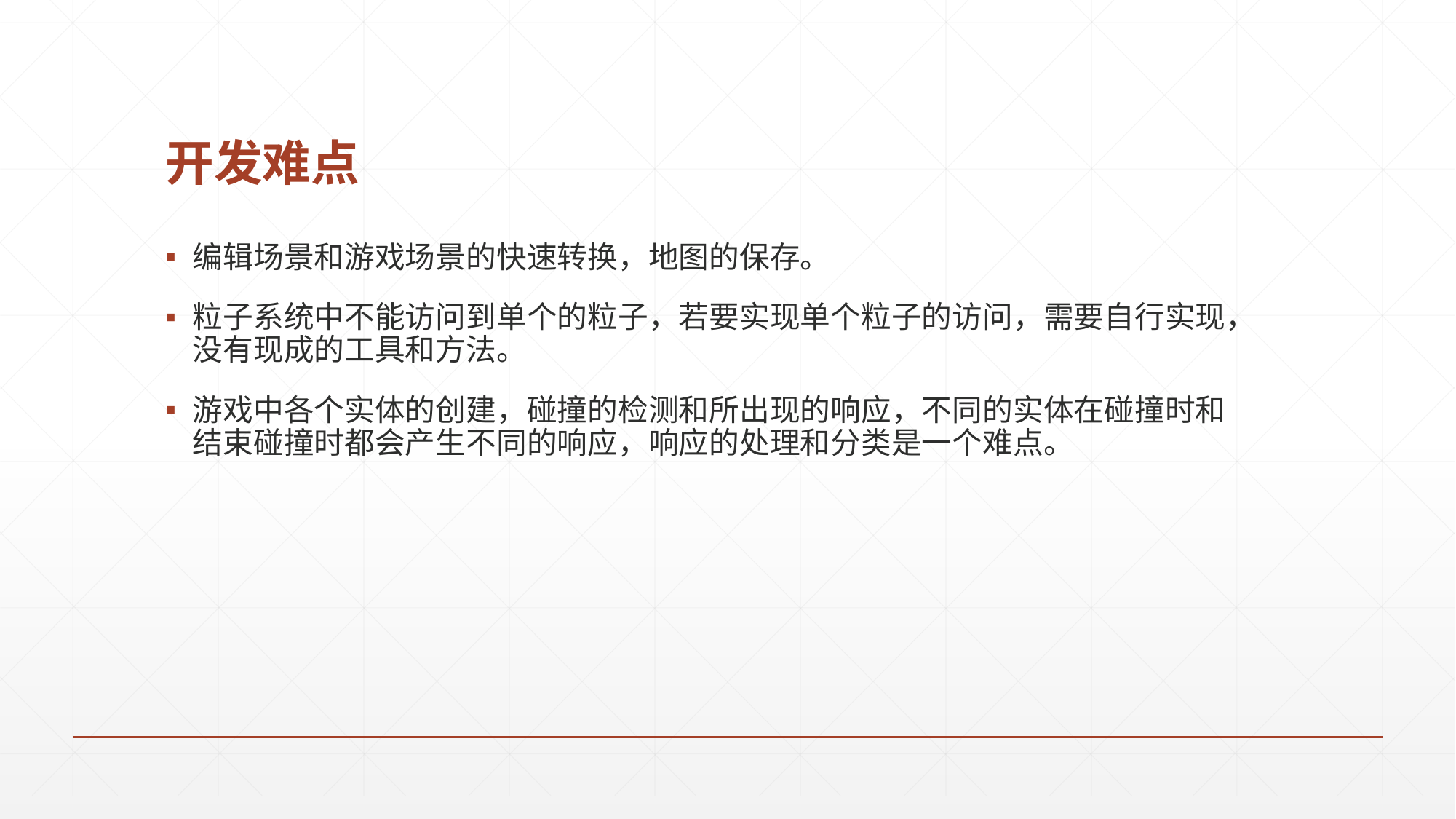

# 开发难点
编辑场景和游戏场景的快速转换，地图的保存。
粒子系统中不能访问到单个的粒子，若要实现单个粒子的访问，需要自行实现，没有现成的工具和方法。
游戏中各个实体的创建，碰撞的检测和所出现的响应，不同的实体在碰撞时和结束碰撞时都会产生不同的响应，响应的处理和分类是一个难点。